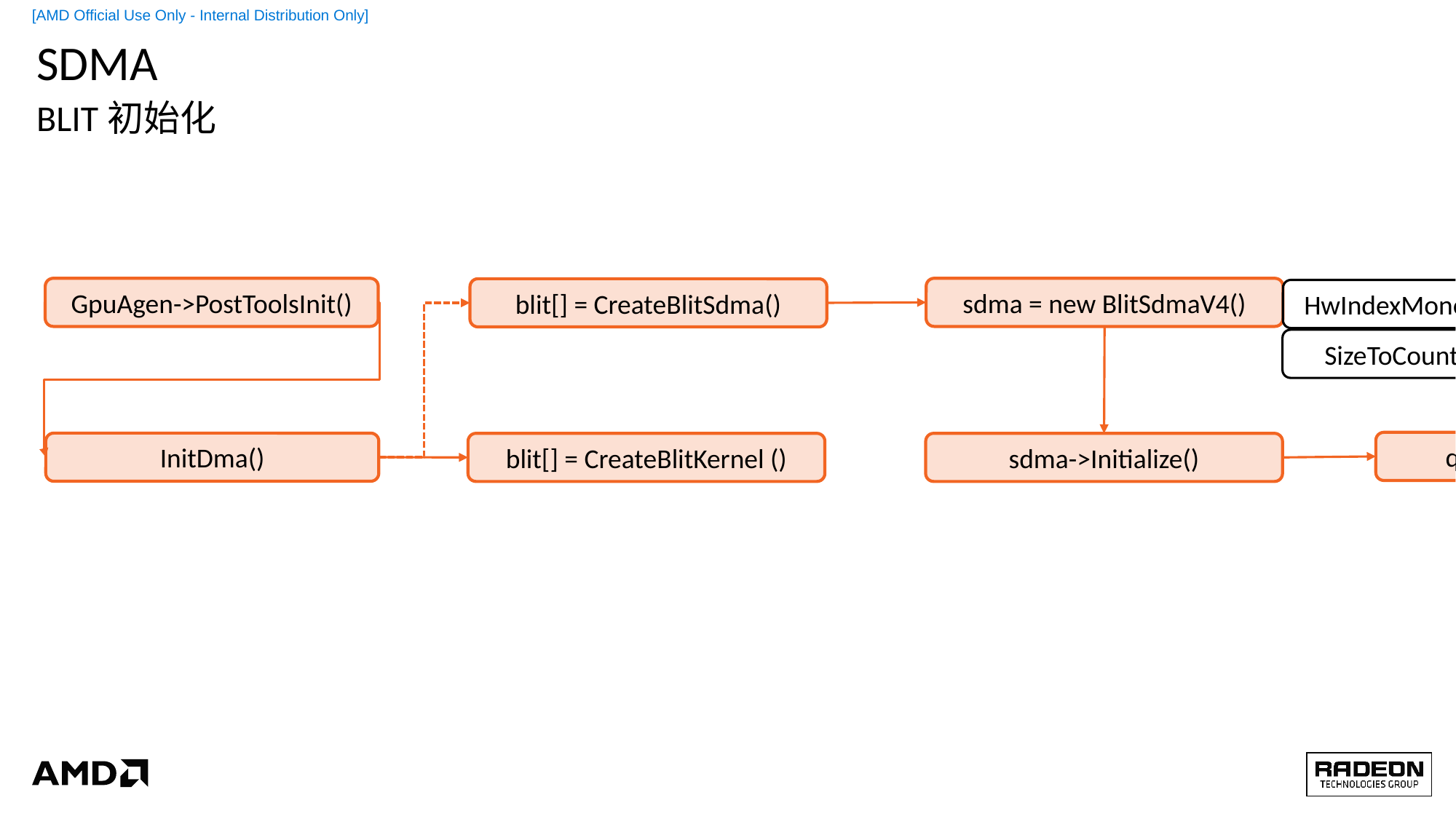

# SDMA
blit初始化

GpuAgen->PostToolsInit()
sdma = new BlitSdmaV4()
blit[] = CreateBlitSdma()
HwIndexMonotonic = true
SizeToCountOffset = -1
kQueueSize = 1MB
queue_start_addr_ = runtime_singleton_->system_allocator()
InitDma()
blit[] = CreateBlitKernel ()
sdma->Initialize()
AllocateExecutable
hsaKmtCreateQueue()
HSA_QUEUE_SDMA
signals_[0]/[1] = new InterruptSignal()